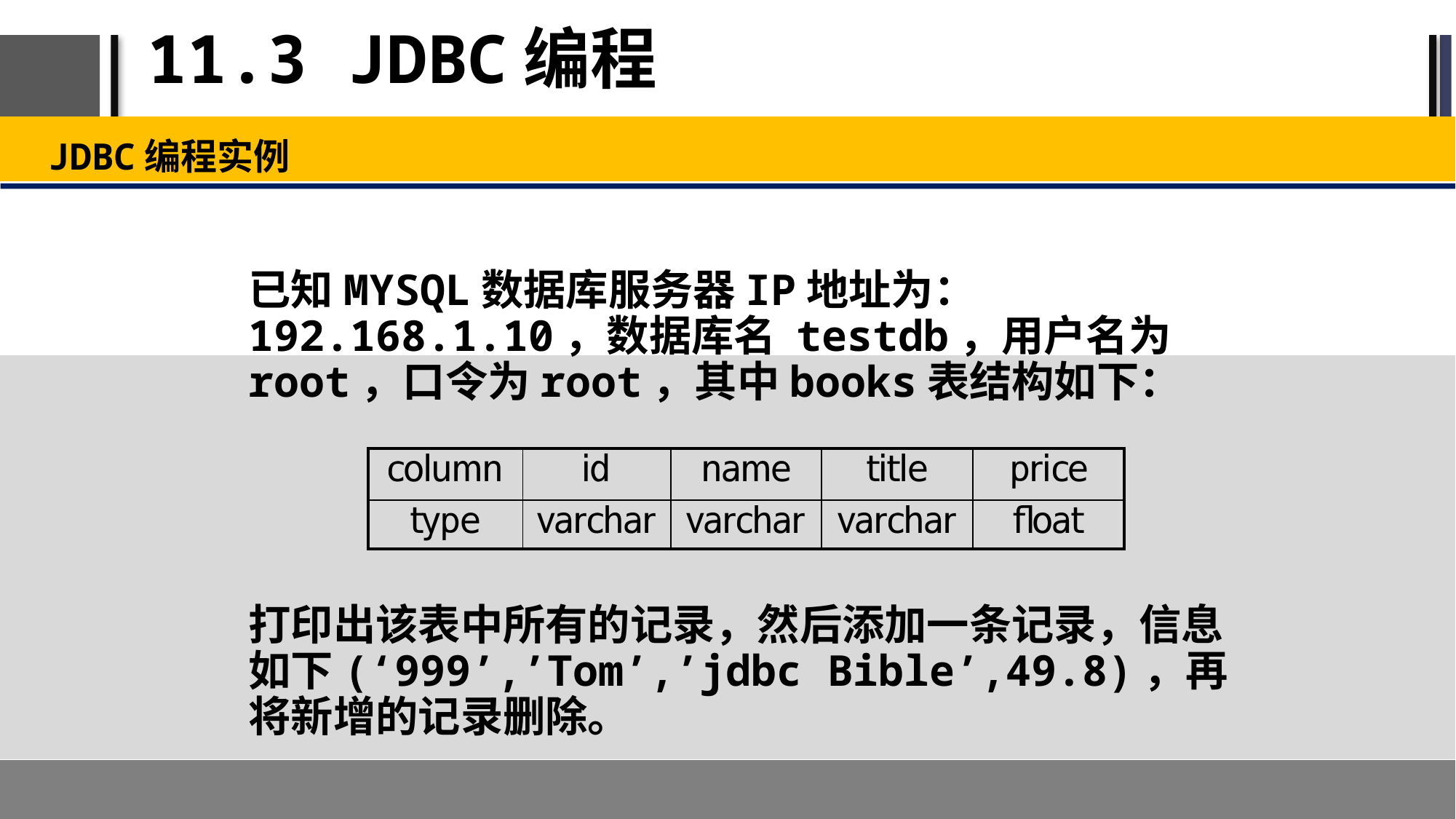

# 11.3 JDBC编程

JDBC编程实例

已知MYSQL数据库服务器IP地址为：192.168.1.10，数据库名 testdb，用户名为root，口令为root，其中books表结构如下：

打印出该表中所有的记录，然后添加一条记录，信息如下(‘999’,’Tom’,’jdbc Bible’,49.8)，再将新增的记录删除。

| column | id | name | title | price |
| --- | --- | --- | --- | --- |
| type | varchar | varchar | varchar | float |